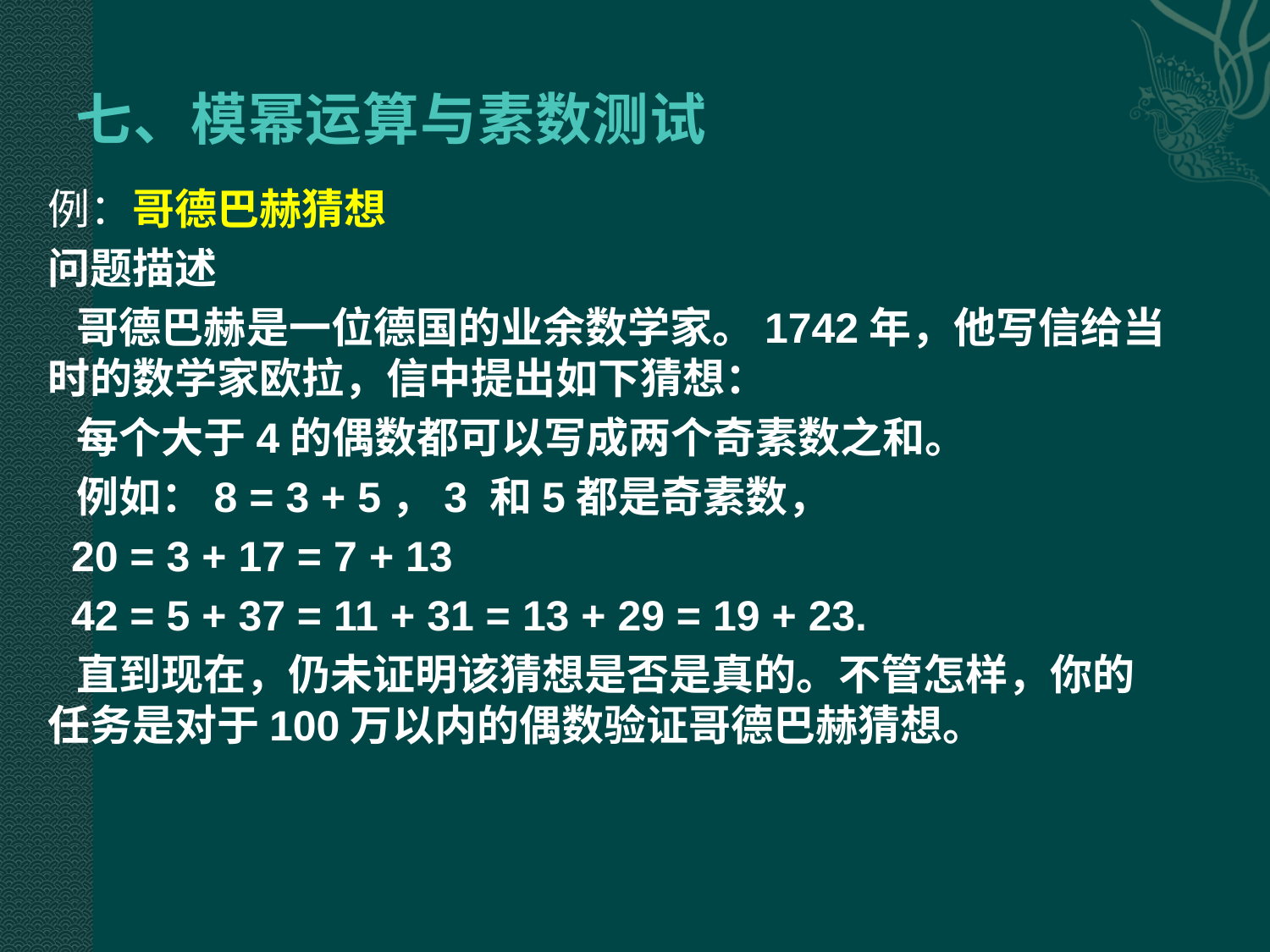

# 七、模幂运算与素数测试
例：哥德巴赫猜想
问题描述
  哥德巴赫是一位德国的业余数学家。1742年，他写信给当时的数学家欧拉，信中提出如下猜想：
  每个大于4的偶数都可以写成两个奇素数之和。
  例如：8 = 3 + 5，3 和5都是奇素数，
  20 = 3 + 17 = 7 + 13
  42 = 5 + 37 = 11 + 31 = 13 + 29 = 19 + 23.
  直到现在，仍未证明该猜想是否是真的。不管怎样，你的任务是对于100万以内的偶数验证哥德巴赫猜想。